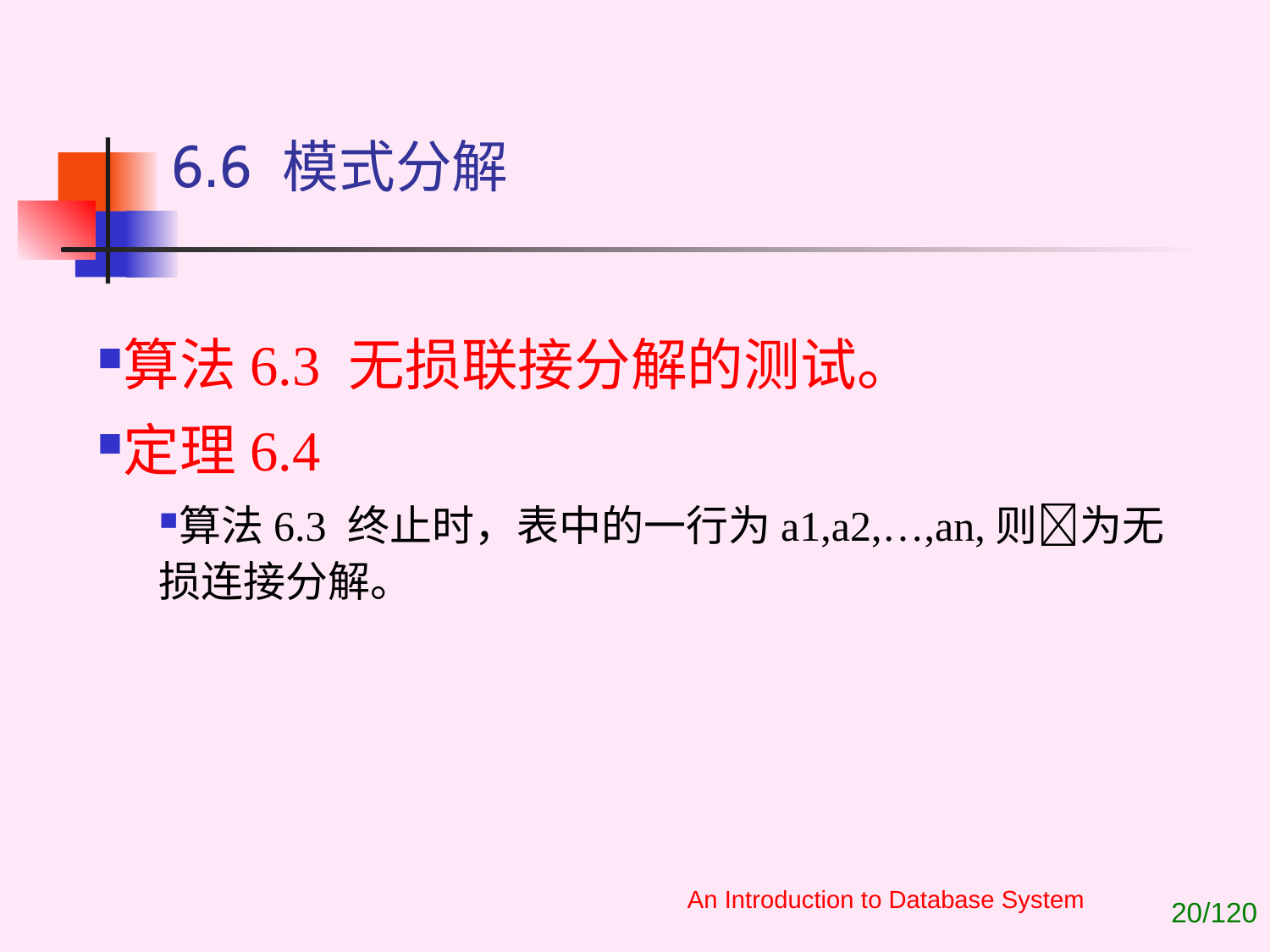

# 6.6 模式分解

算法6.3 无损联接分解的测试。
定理6.4
算法6.3 终止时，表中的一行为a1,a2,…,an,则ρ为无损连接分解。
An Introduction to Database System
20/120